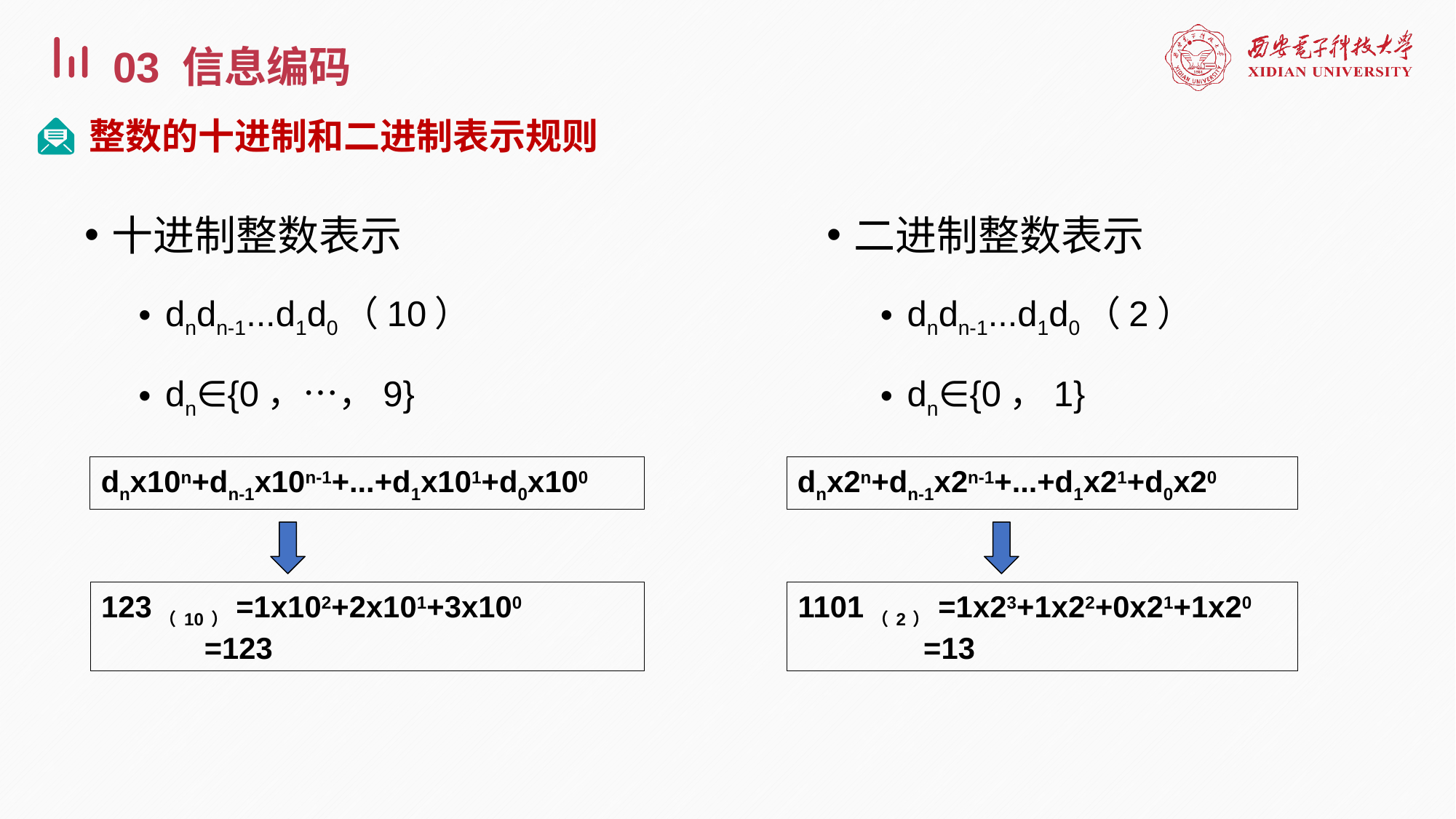

03 信息编码
整数的十进制和二进制表示规则

十进制整数表示
dndn-1...d1d0（10）
dn∈{0，…，9}
二进制整数表示
dndn-1...d1d0（2）
dn∈{0，1}
dnx10n+dn-1x10n-1+...+d1x101+d0x100
dnx2n+dn-1x2n-1+...+d1x21+d0x20

123（10）=1x102+2x101+3x100
                     =123
1101（2）=1x23+1x22+0x21+1x20
               =13